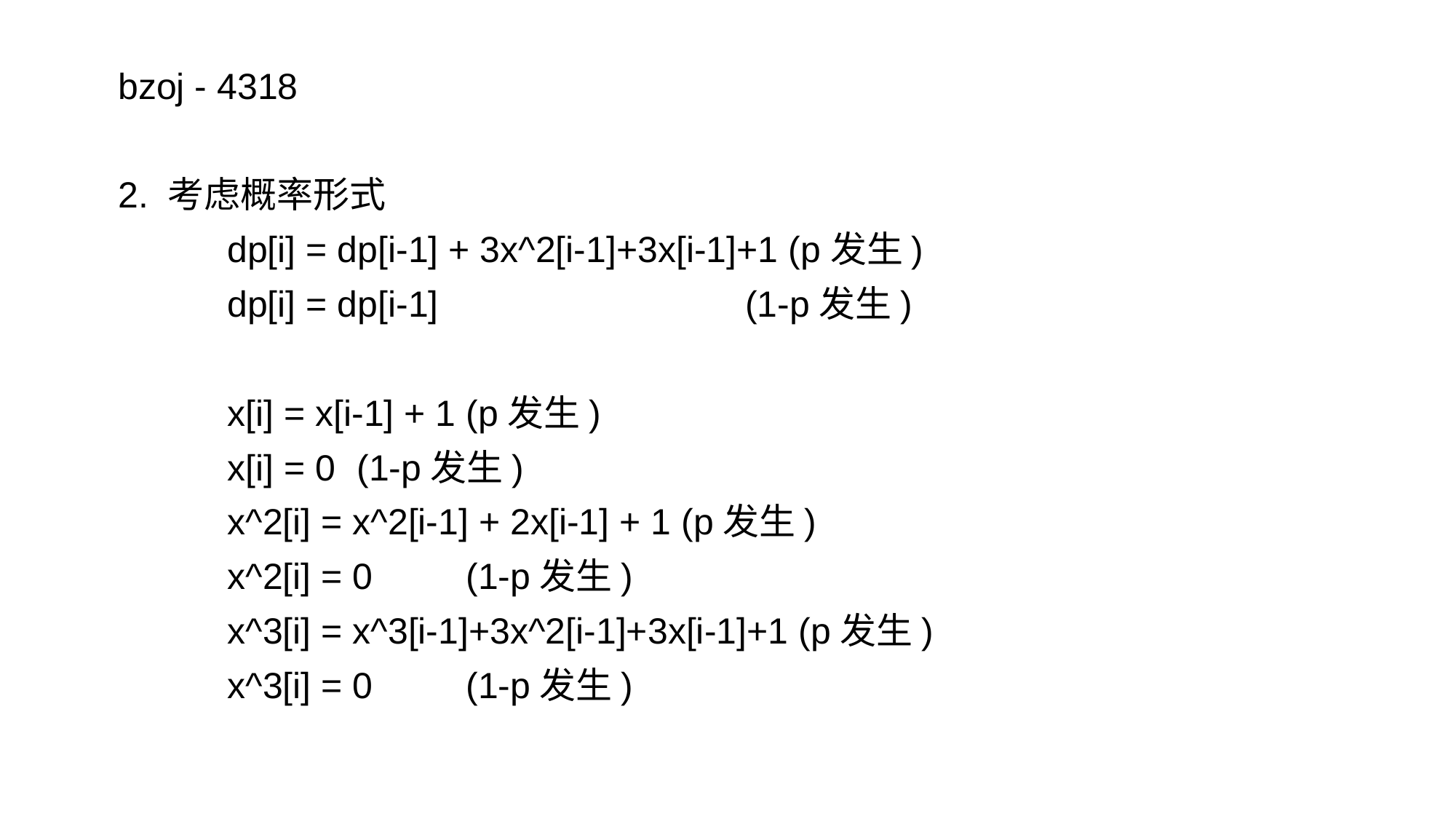

bzoj - 4318

2. 考虑概率形式
	dp[i] = dp[i-1] + 3x^2[i-1]+3x[i-1]+1 (p发生)
	dp[i] = dp[i-1]			        (1-p发生)

	x[i] = x[i-1] + 1 (p发生)
	x[i] = 0	  (1-p发生)
	x^2[i] = x^2[i-1] + 2x[i-1] + 1 (p发生)
	x^2[i] = 0	  (1-p发生)
	x^3[i] = x^3[i-1]+3x^2[i-1]+3x[i-1]+1 (p发生)
	x^3[i] = 0	  (1-p发生)